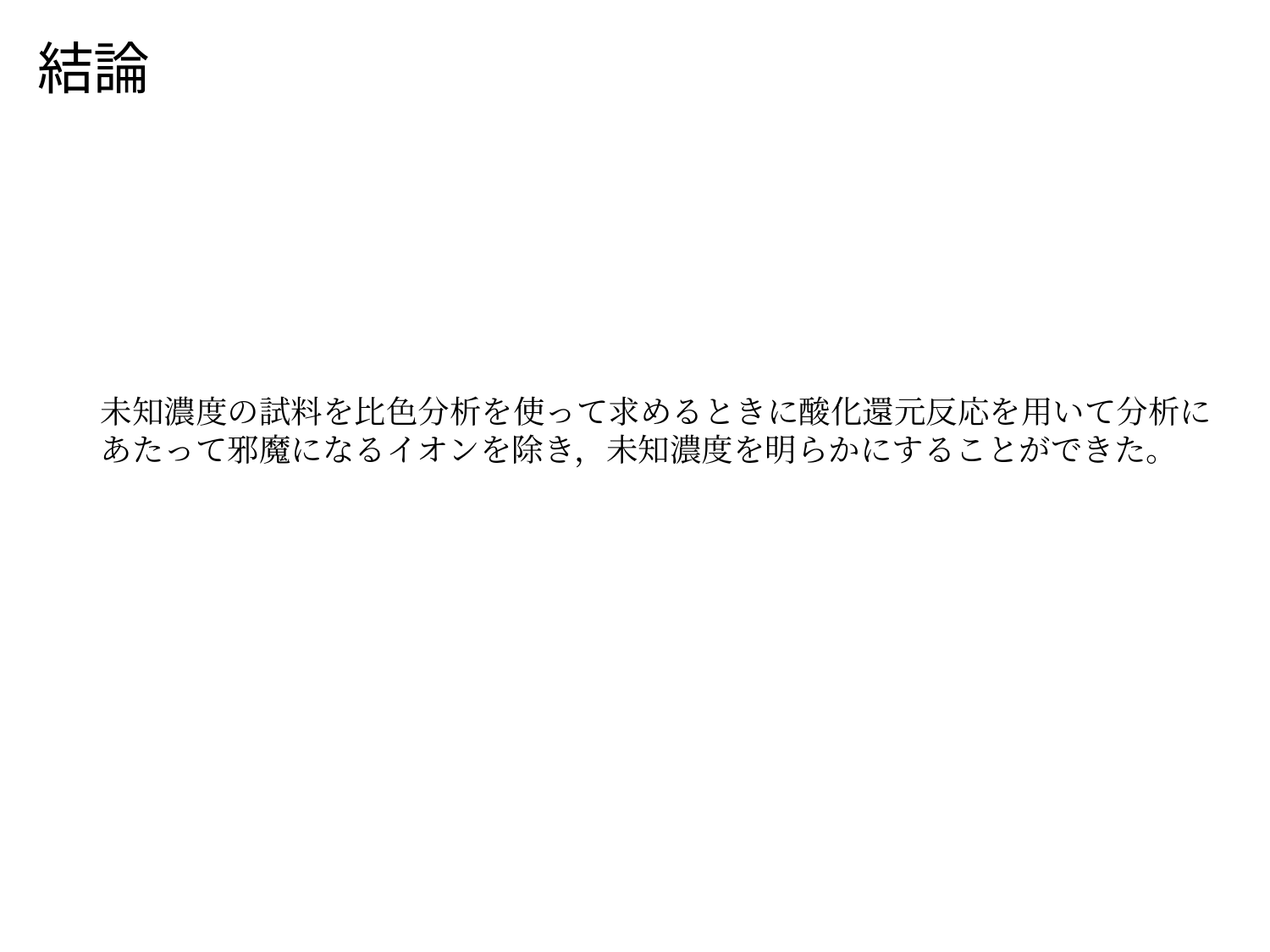

結論
未知濃度の試料を比色分析を使って求めるときに酸化還元反応を用いて分析にあたって邪魔になるイオンを除き，未知濃度を明らかにすることができた。